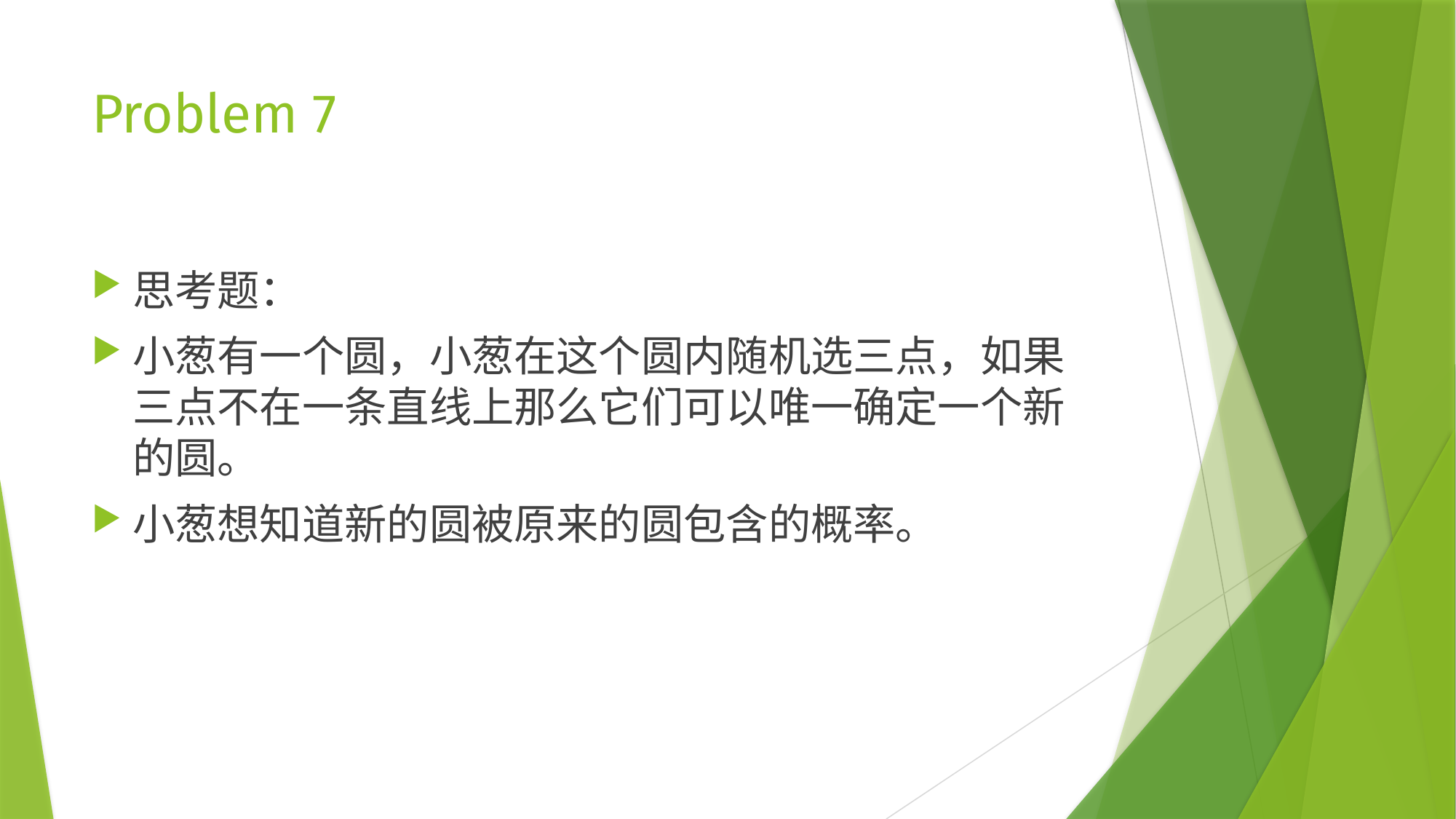

# Problem 7
思考题：
小葱有一个圆，小葱在这个圆内随机选三点，如果三点不在一条直线上那么它们可以唯一确定一个新的圆。
小葱想知道新的圆被原来的圆包含的概率。